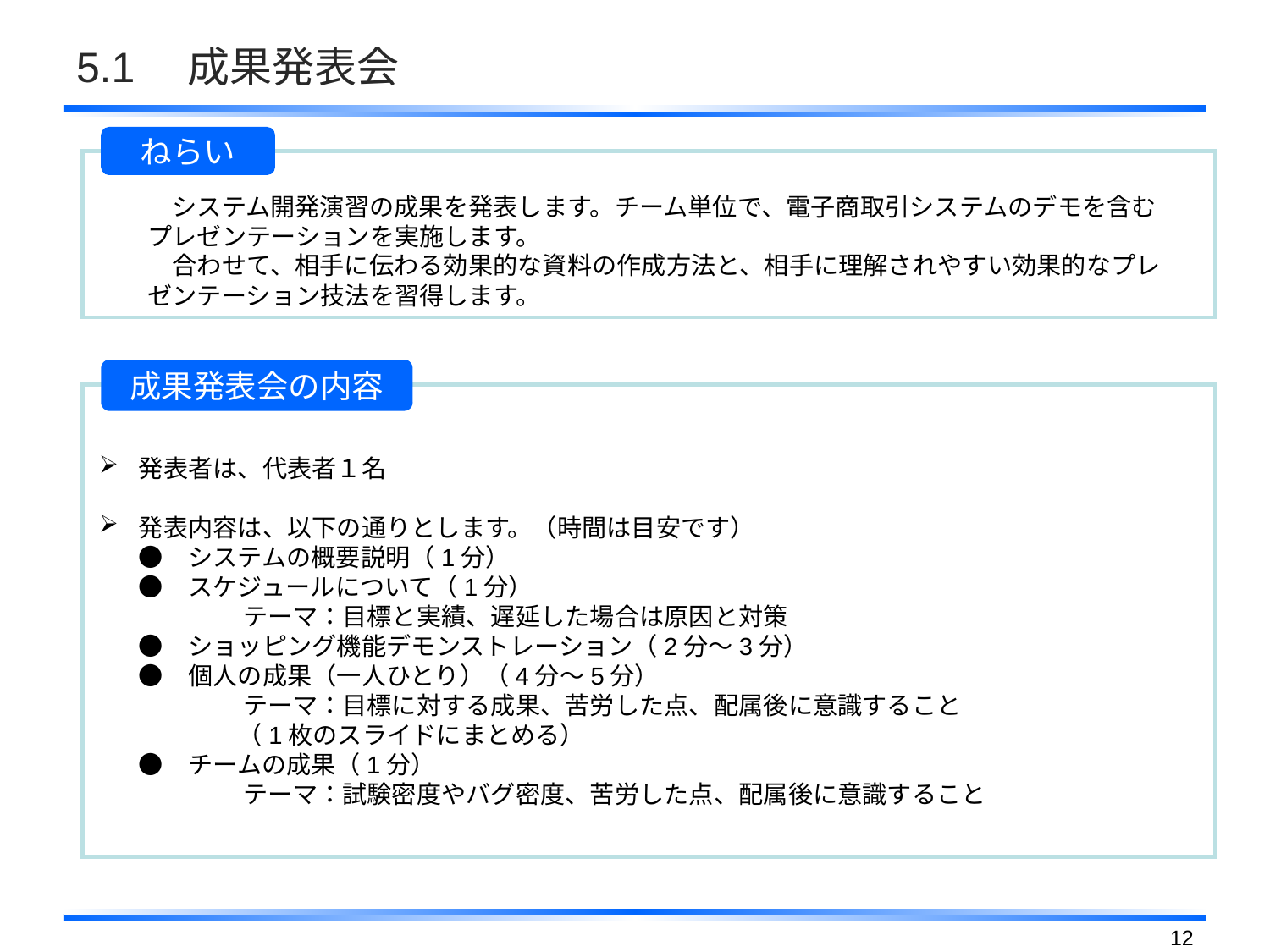

# 5.1　成果発表会
ねらい

　システム開発演習の成果を発表します。チーム単位で、電子商取引システムのデモを含むプレゼンテーションを実施します。
　合わせて、相手に伝わる効果的な資料の作成方法と、相手に理解されやすい効果的なプレゼンテーション技法を習得します。
成果発表会の内容

発表者は、代表者１名

発表内容は、以下の通りとします。（時間は目安です）
●　システムの概要説明（1分）
●　スケジュールについて（1分）
　　　　 テーマ：目標と実績、遅延した場合は原因と対策
●　ショッピング機能デモンストレーション（2分～3分）
●　個人の成果（一人ひとり）（4分～5分）
　　　 　テーマ：目標に対する成果、苦労した点、配属後に意識すること
　　　　（1枚のスライドにまとめる）
●　チームの成果（1分）
　　　　 テーマ：試験密度やバグ密度、苦労した点、配属後に意識すること

12